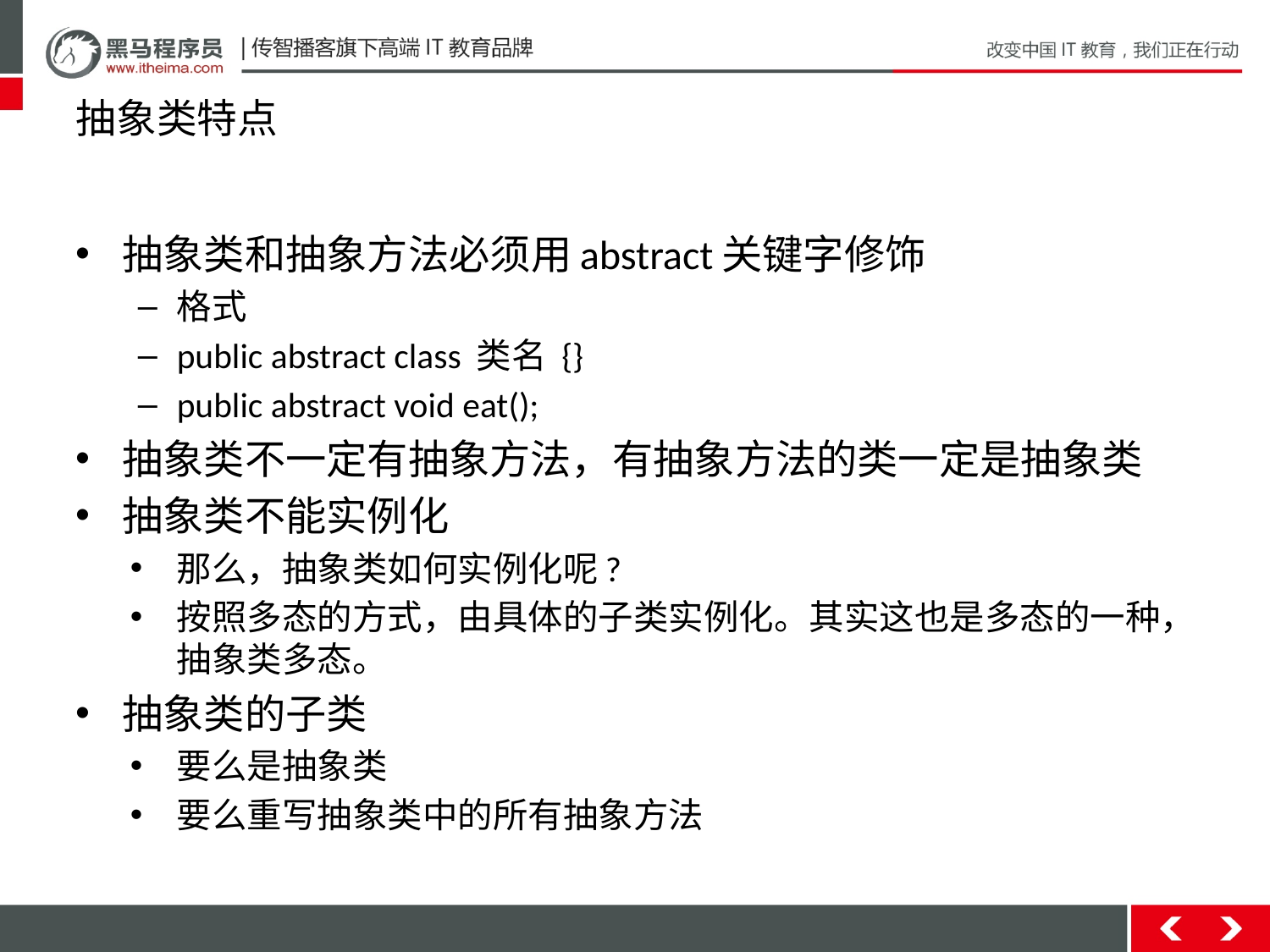

# 抽象类特点
抽象类和抽象方法必须用abstract关键字修饰
格式
public abstract class 类名 {}
public abstract void eat();
抽象类不一定有抽象方法，有抽象方法的类一定是抽象类
抽象类不能实例化
那么，抽象类如何实例化呢?
按照多态的方式，由具体的子类实例化。其实这也是多态的一种，抽象类多态。
抽象类的子类
要么是抽象类
要么重写抽象类中的所有抽象方法